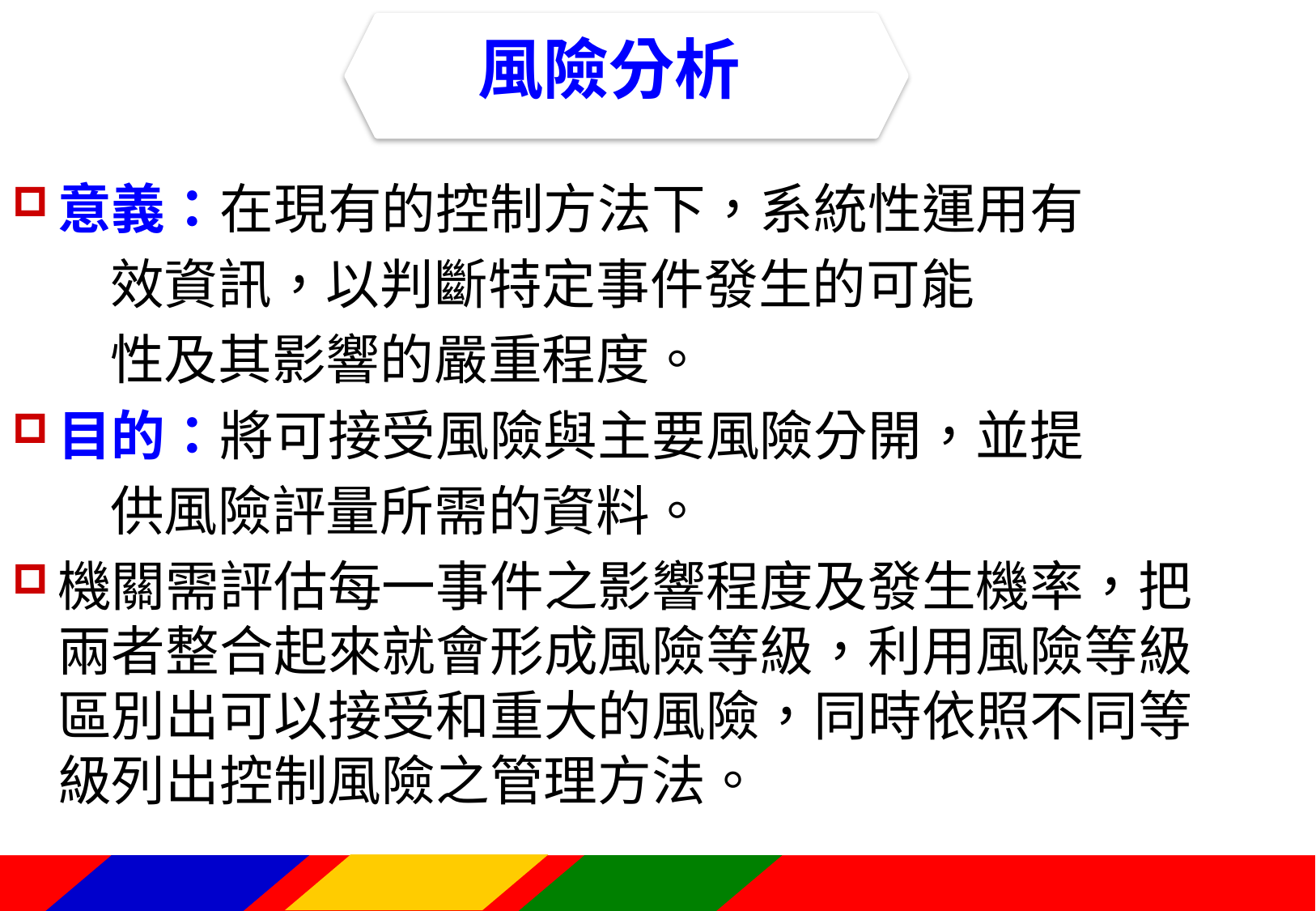

風險分析
意義：在現有的控制方法下，系統性運用有
       效資訊，以判斷特定事件發生的可能
       性及其影響的嚴重程度。
目的：將可接受風險與主要風險分開，並提
       供風險評量所需的資料。
機關需評估每一事件之影響程度及發生機率，把兩者整合起來就會形成風險等級，利用風險等級區別出可以接受和重大的風險，同時依照不同等級列出控制風險之管理方法。

65